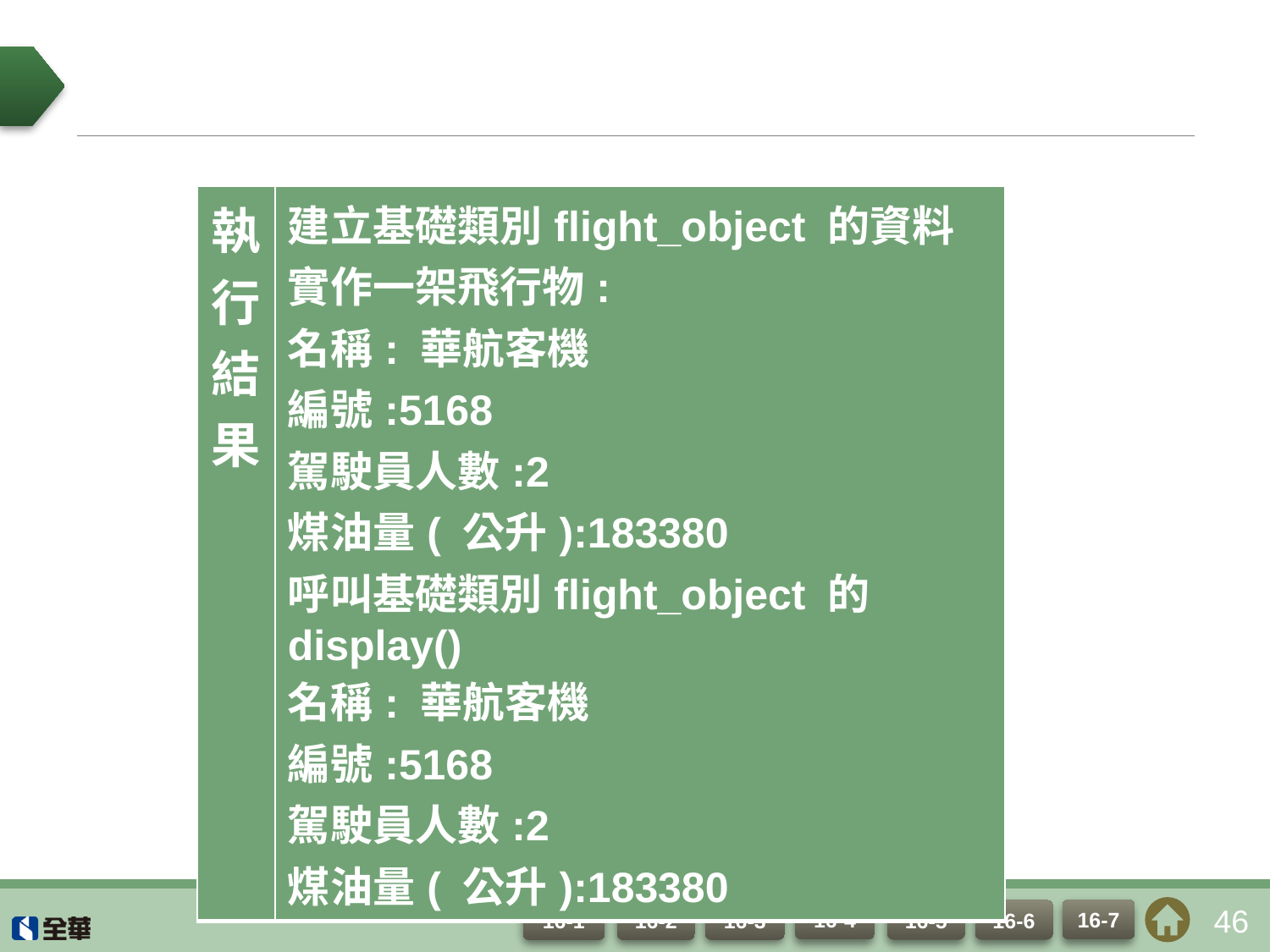

#

| 執 行 結 果 | 建立基礎類別flight\_object 的資料 實作一架飛行物: 名稱: 華航客機 編號:5168 駕駛員人數:2 煤油量( 公升):183380 呼叫基礎類別flight\_object 的display() 名稱: 華航客機 編號:5168 駕駛員人數:2 煤油量( 公升):183380 |
| --- | --- |
46